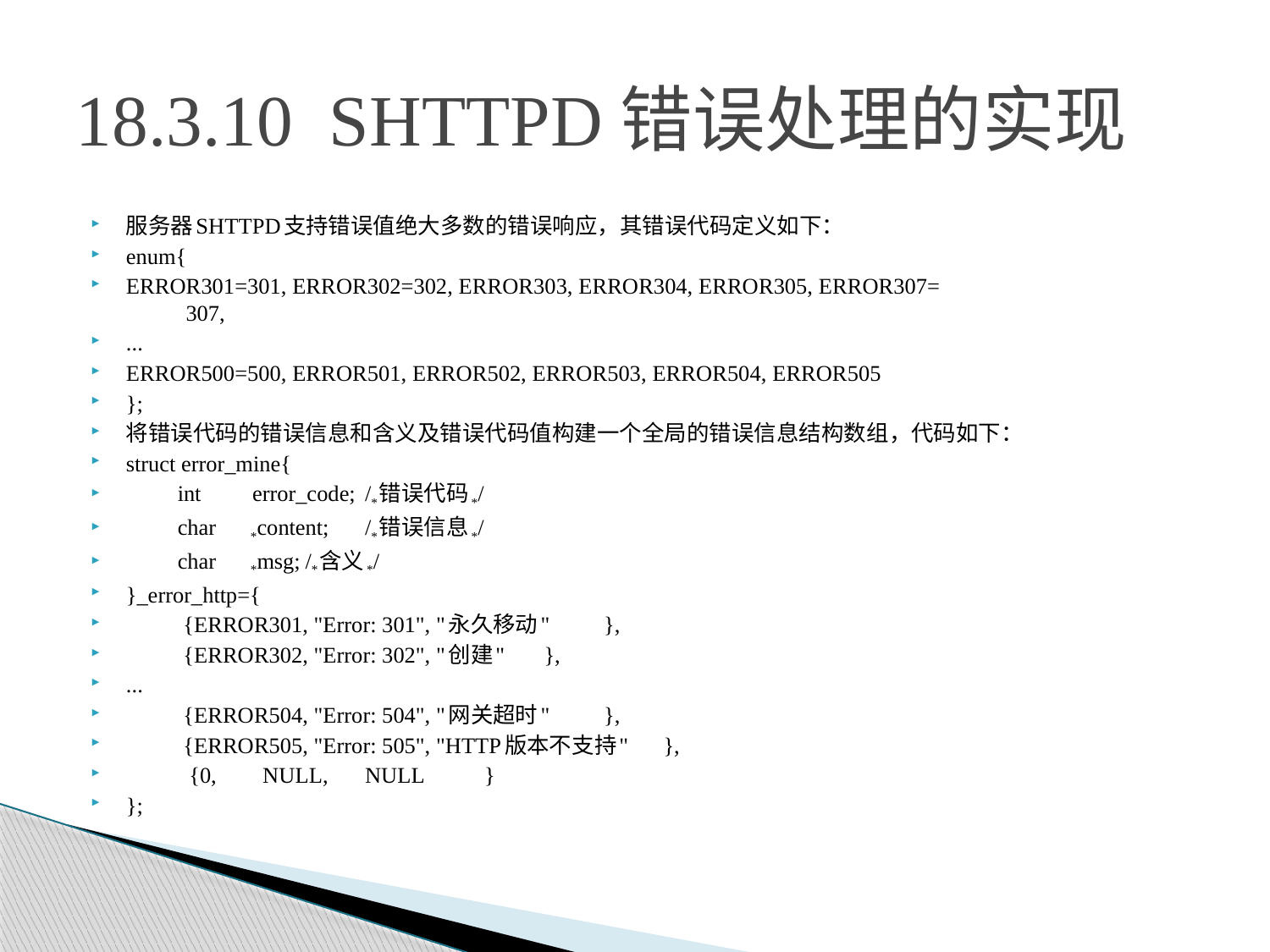

# 18.3.10  SHTTPD错误处理的实现
服务器SHTTPD支持错误值绝大多数的错误响应，其错误代码定义如下：
enum{
ERROR301=301, ERROR302=302, ERROR303, ERROR304, ERROR305, ERROR307=
	307,
...
ERROR500=500, ERROR501, ERROR502, ERROR503, ERROR504, ERROR505
};
将错误代码的错误信息和含义及错误代码值构建一个全局的错误信息结构数组，代码如下：
struct error_mine{
         int         error_code;		/*错误代码*/
         char      *content;		/*错误信息*/
         char      *msg;			/*含义*/
}_error_http={
          {ERROR301, "Error: 301", "永久移动"			},
          {ERROR302, "Error: 302", "创建" 			},
...
          {ERROR504, "Error: 504", "网关超时" 			},
          {ERROR505, "Error: 505", "HTTP版本不支持" 	},
           {0,		   NULL,		NULL					}
};